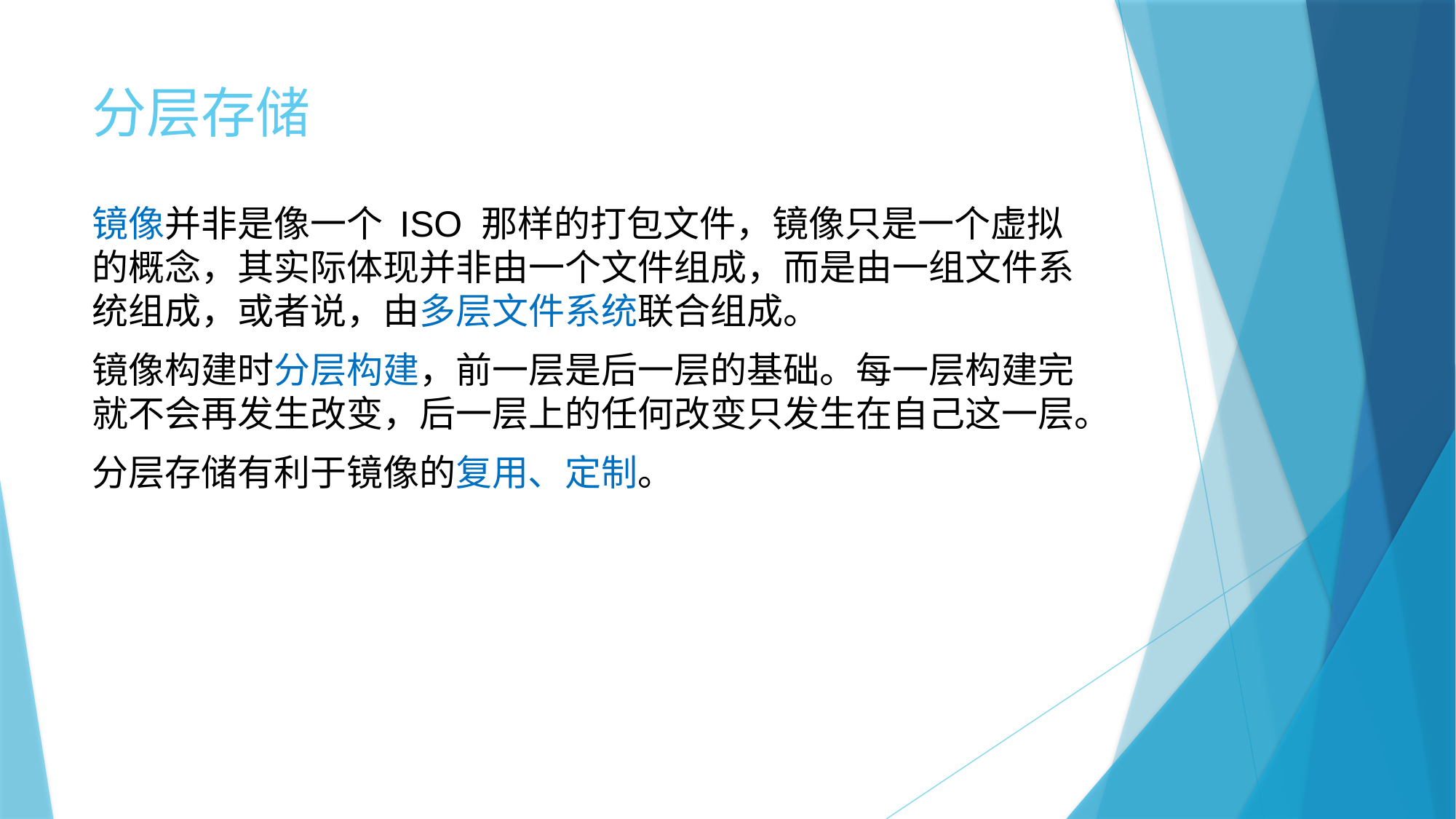

# 分层存储
镜像并非是像一个 ISO 那样的打包文件，镜像只是一个虚拟的概念，其实际体现并非由一个文件组成，而是由一组文件系统组成，或者说，由多层文件系统联合组成。
镜像构建时分层构建，前一层是后一层的基础。每一层构建完就不会再发生改变，后一层上的任何改变只发生在自己这一层。
分层存储有利于镜像的复用、定制。